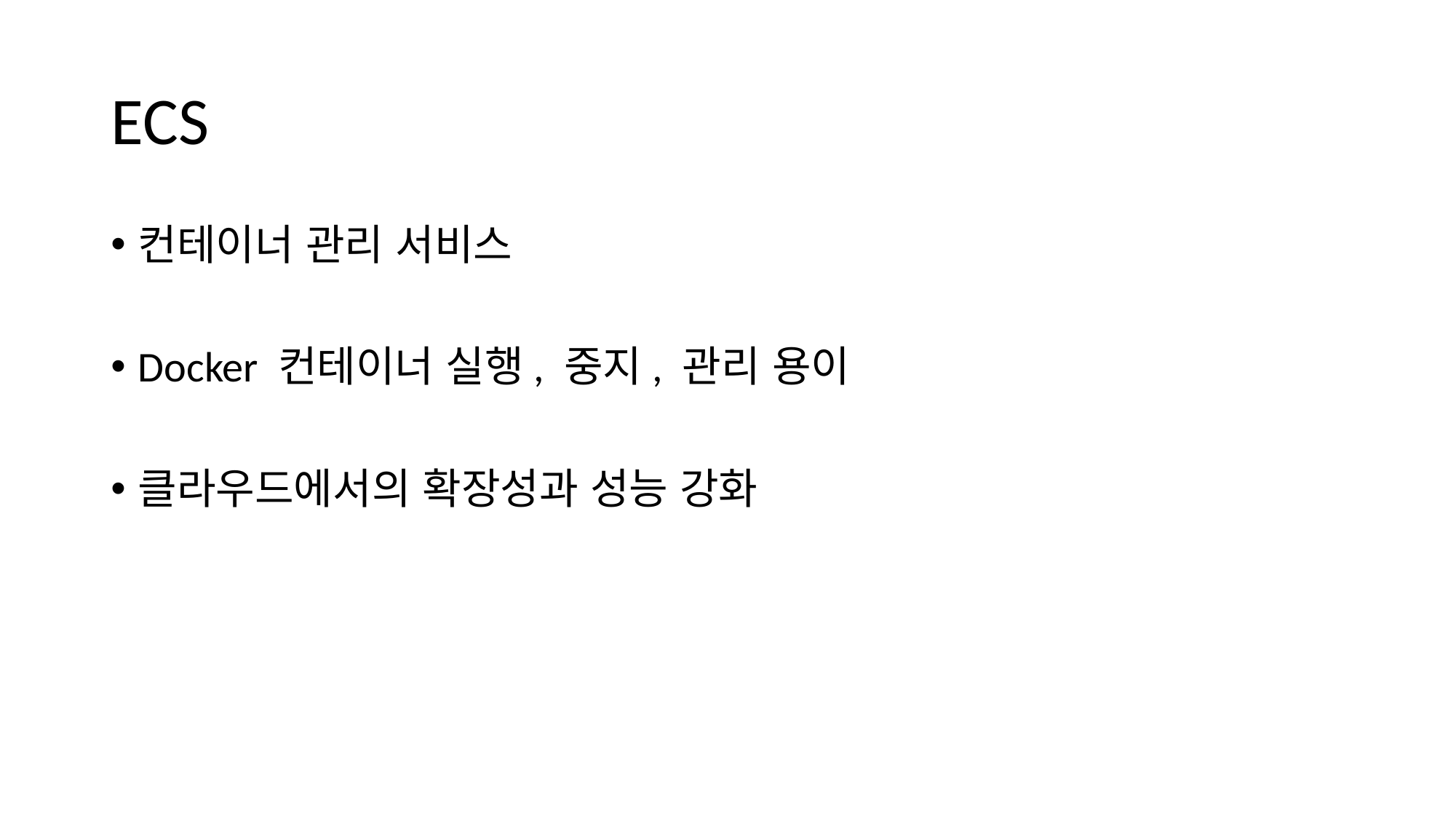

# ECS
컨테이너 관리 서비스

Docker 컨테이너 실행, 중지, 관리 용이

클라우드에서의 확장성과 성능 강화